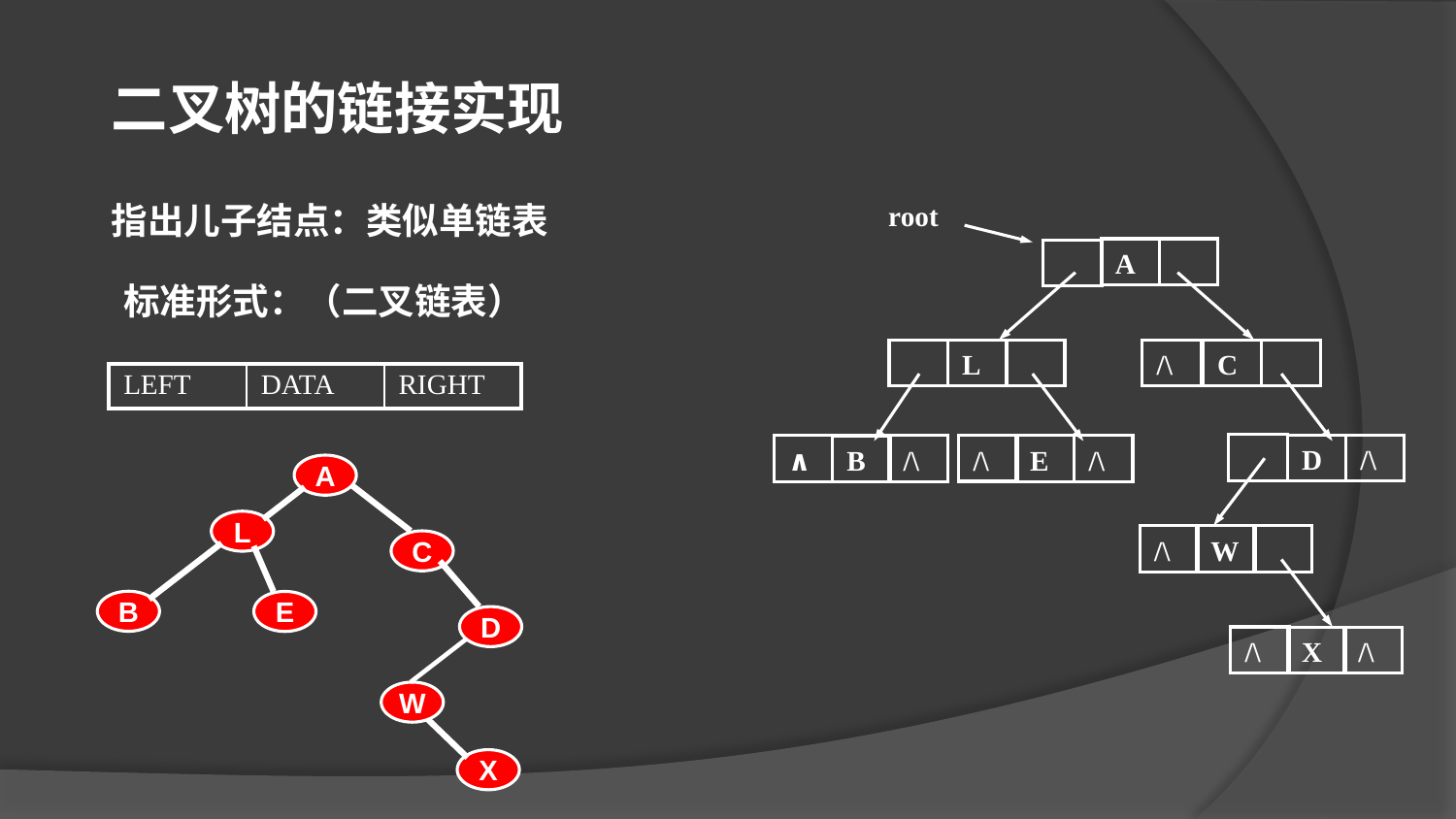

二叉树的链接实现
指出儿子结点：类似单链表
root

A

L

/\

C

D
/\
/\

∧
/\
E
/\
B

/\

W

/\

X
/\
标准形式：（二叉链表）

| LEFT | DATA | RIGHT |
| --- | --- | --- |
A

L
C

B
E
D

W

X